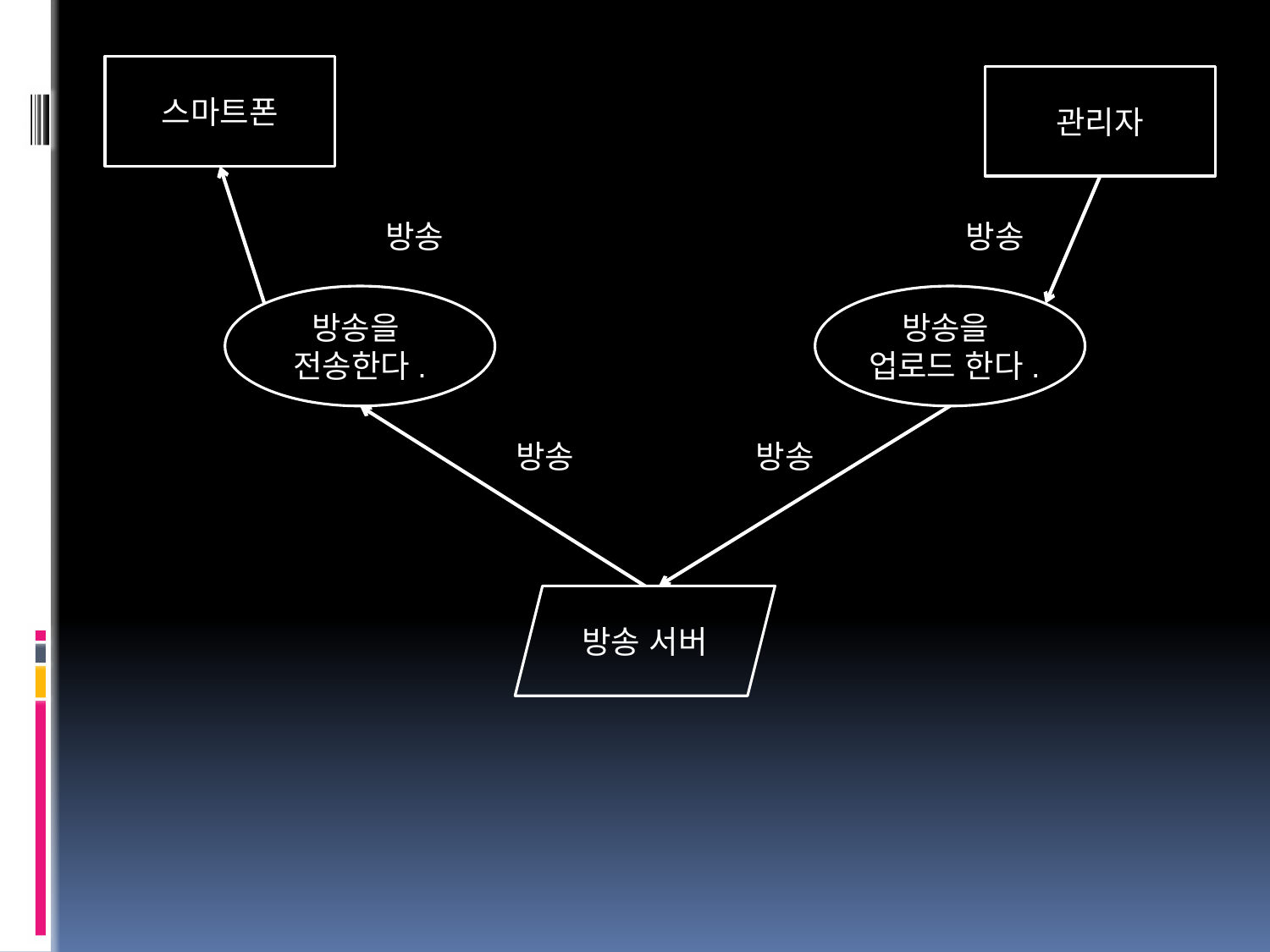

스마트폰
관리자
방송
방송
방송을
전송한다.
방송을
업로드 한다.
방송
방송
방송 서버